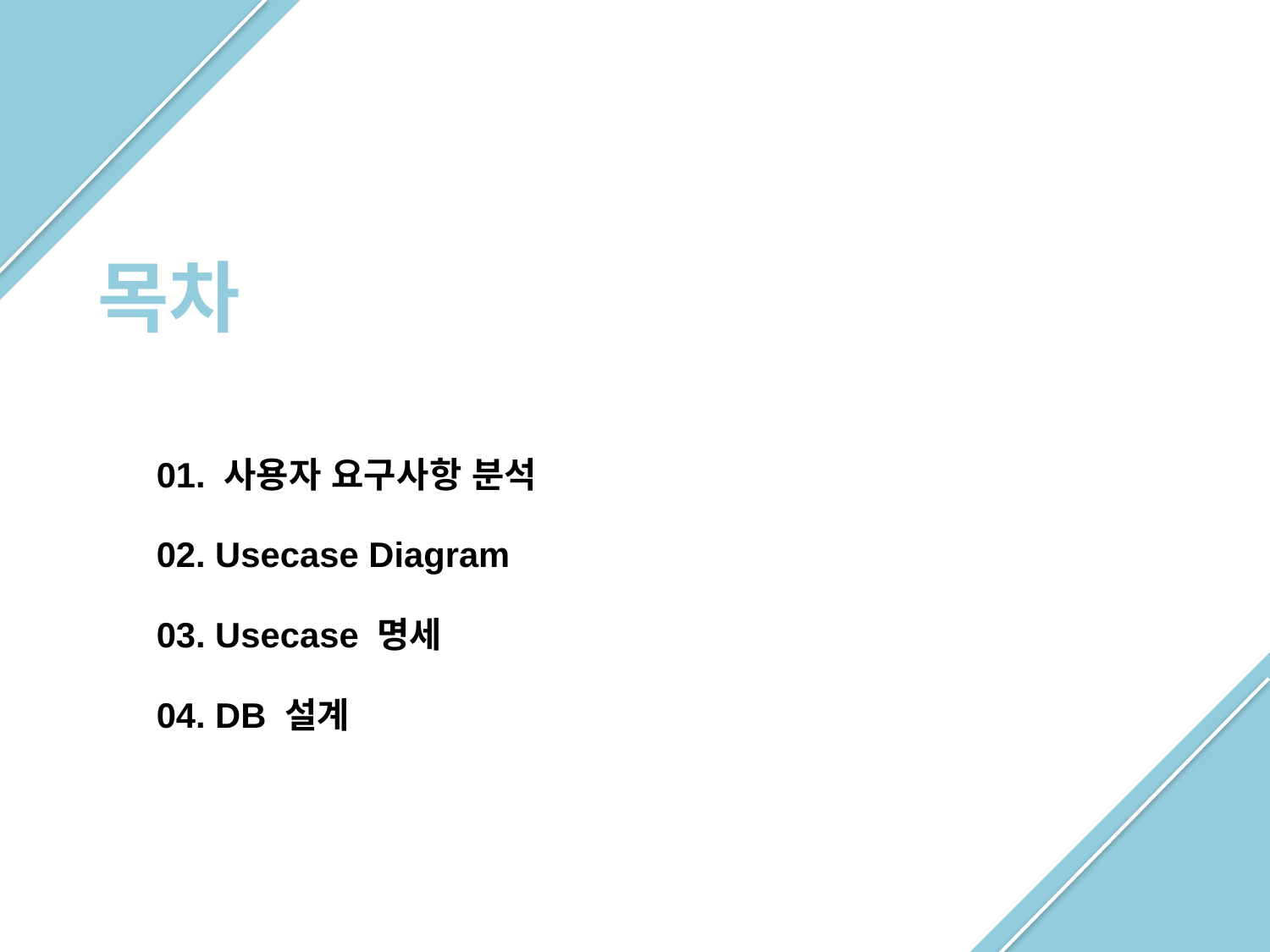

# 목차
01. 사용자 요구사항 분석
02. Usecase Diagram

03. Usecase 명세
04. DB 설계